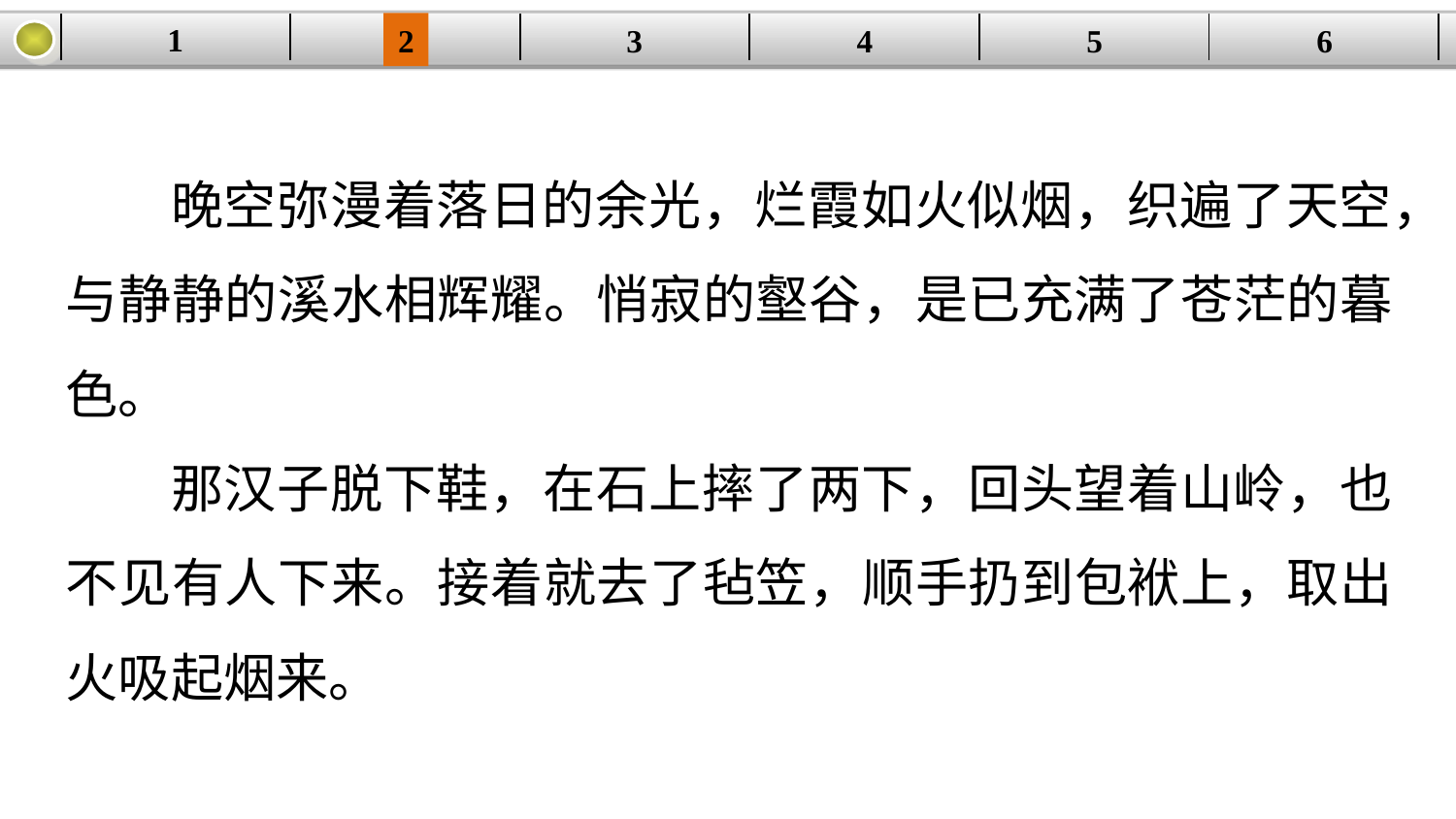

1
2
3
4
|  |  |  |  |  |  |
| --- | --- | --- | --- | --- | --- |
5
6

晚空弥漫着落日的余光，烂霞如火似烟，织遍了天空，与静静的溪水相辉耀。悄寂的壑谷，是已充满了苍茫的暮色。
那汉子脱下鞋，在石上摔了两下，回头望着山岭，也不见有人下来。接着就去了毡笠，顺手扔到包袱上，取出火吸起烟来。